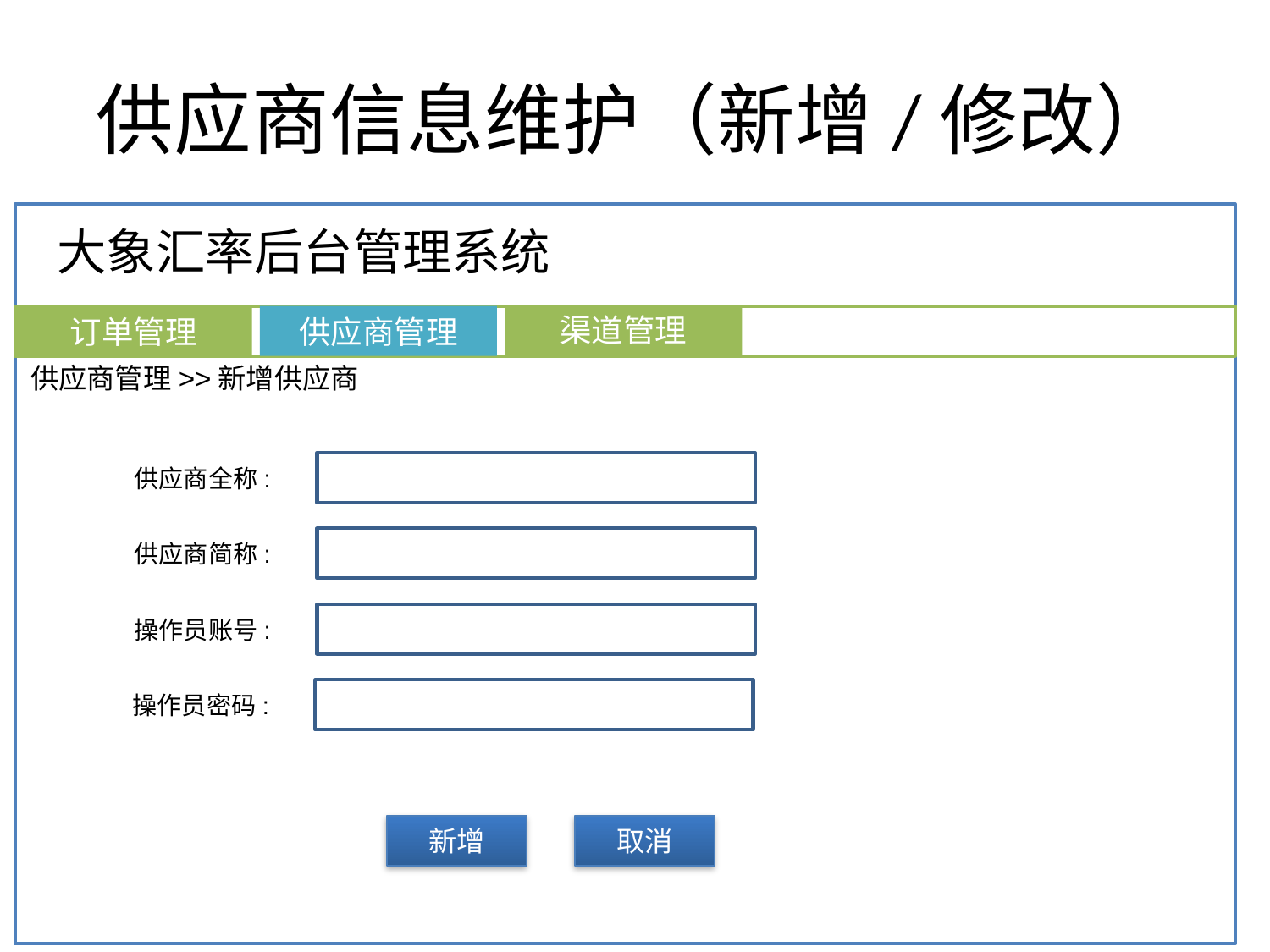

# 供应商信息维护（新增/修改）

大象汇率后台管理系统
渠道管理

订单管理
供应商管理
供应商管理>>新增供应商
供应商全称:

供应商简称:

操作员账号:

操作员密码:

新增
取消